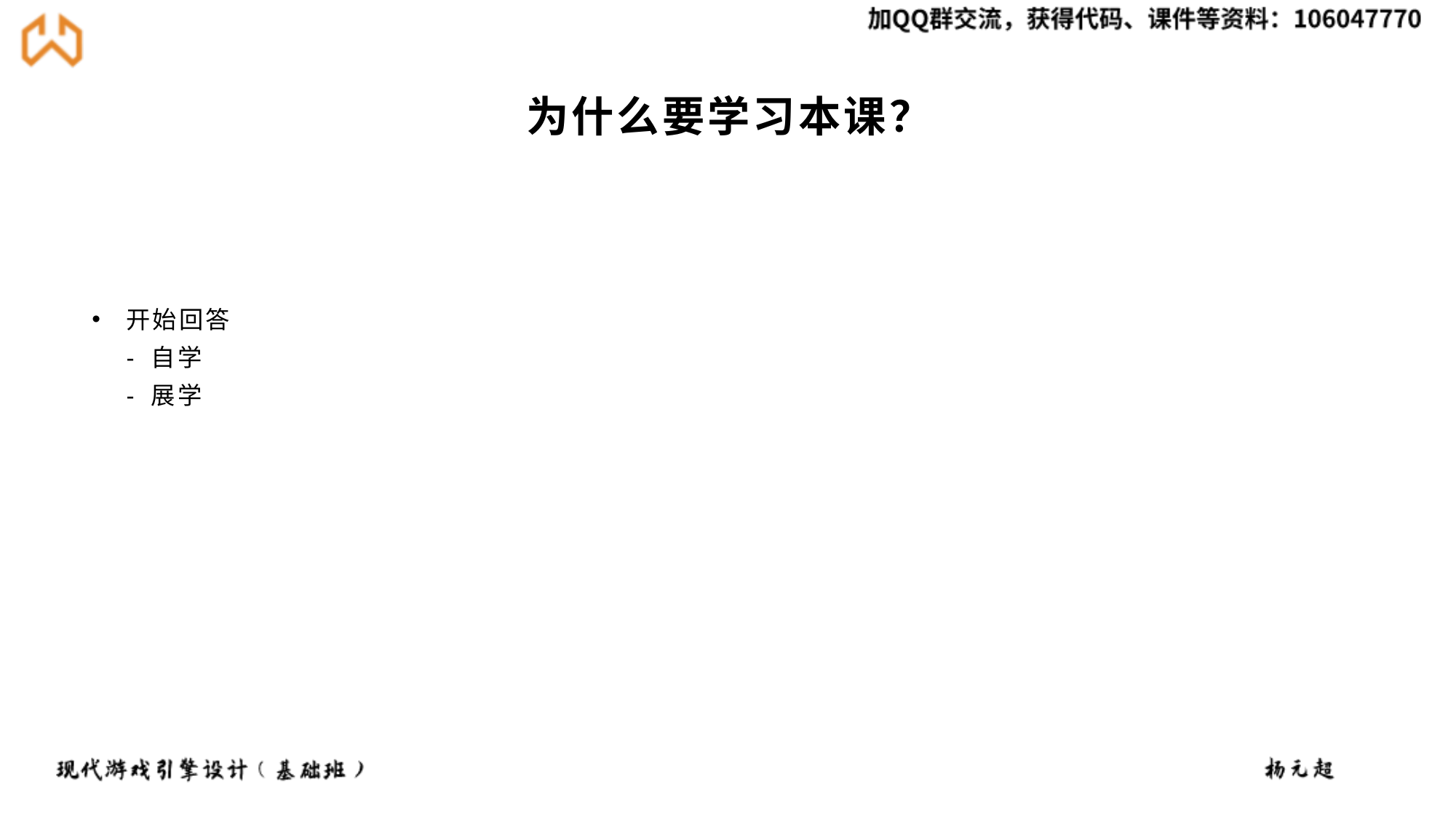

# 为什么要学习本课？

开始回答
- 自学
- 展学